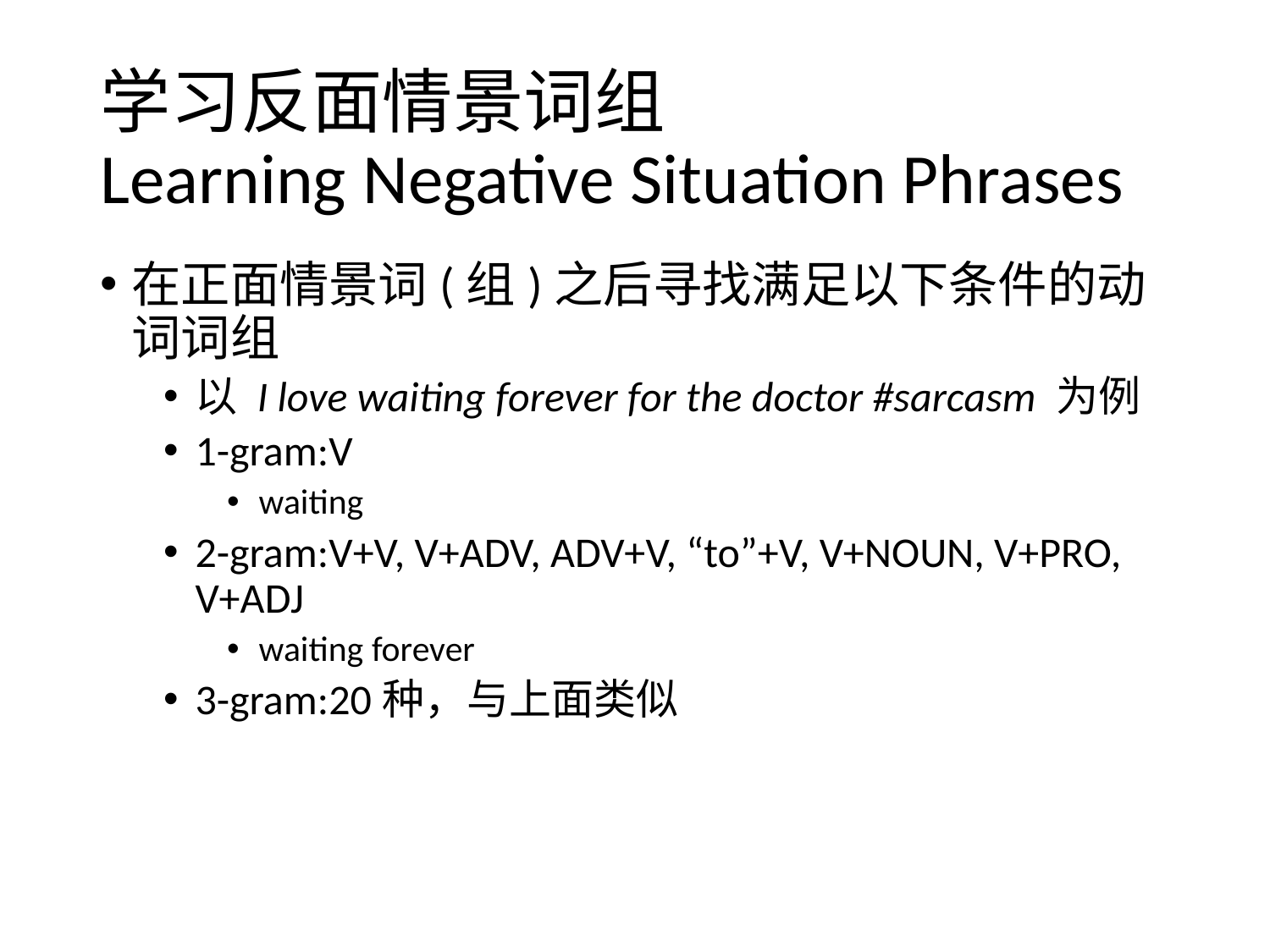

# 学习反面情景词组 Learning Negative Situation Phrases
在正面情景词(组)之后寻找满足以下条件的动词词组
以 I love waiting forever for the doctor #sarcasm 为例
1-gram:V
waiting
2-gram:V+V, V+ADV, ADV+V, “to”+V, V+NOUN, V+PRO, V+ADJ
waiting forever
3-gram:20种，与上面类似